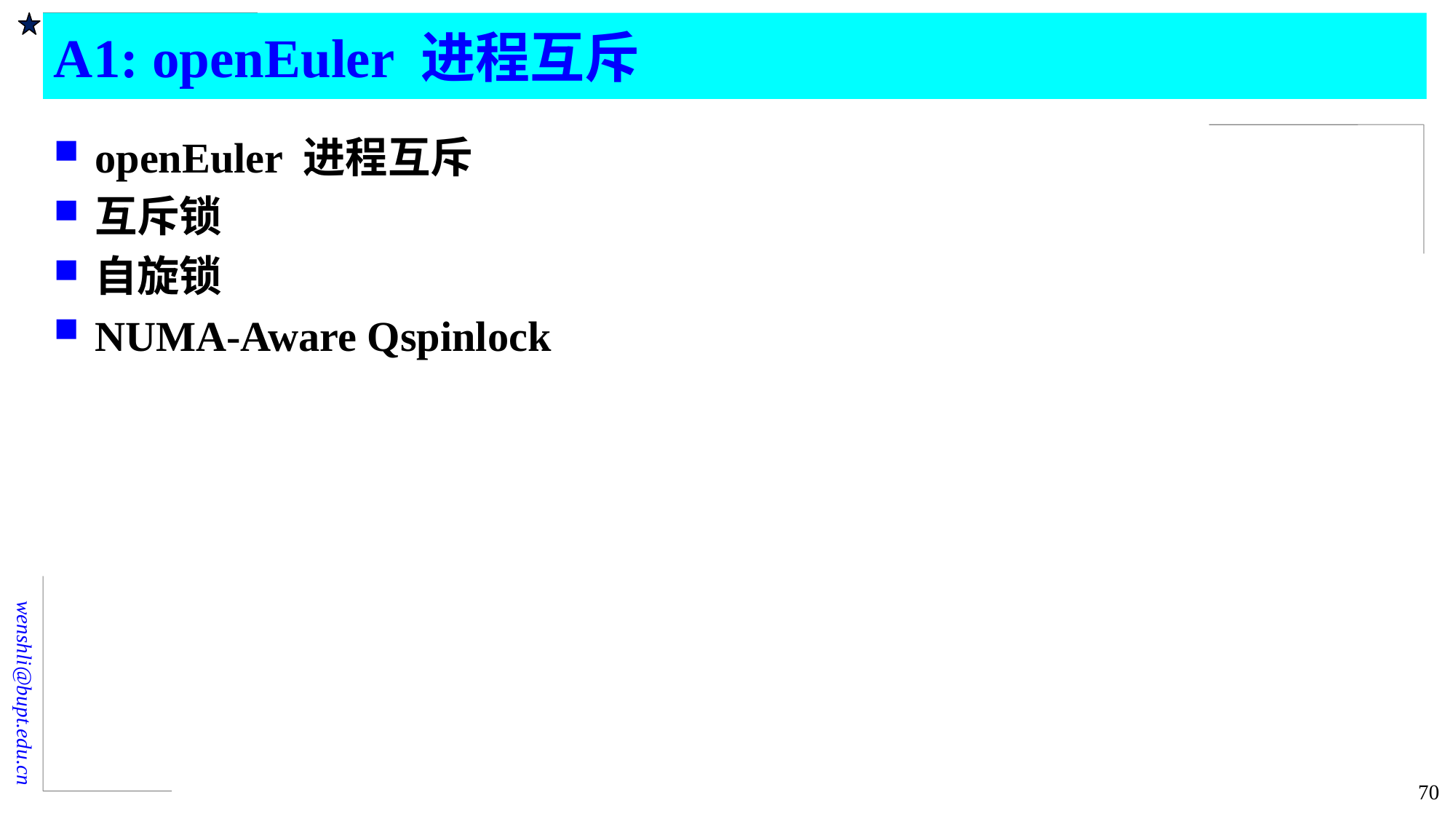

# A1: openEuler 进程互斥
openEuler 进程互斥
互斥锁
自旋锁
NUMA-Aware Qspinlock
70